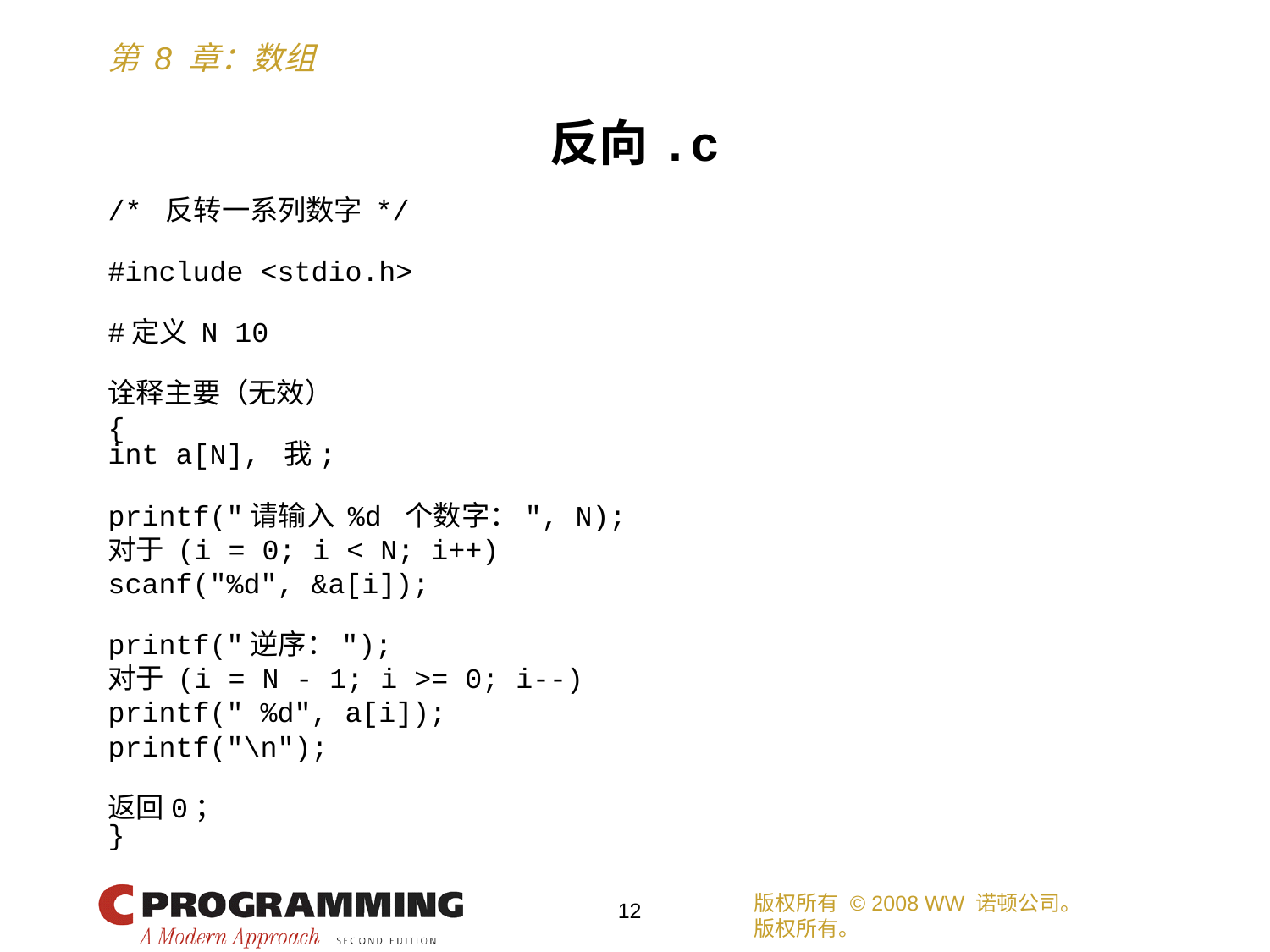

反向.c

/* 反转一系列数字 */

#include <stdio.h>

#定义 N 10

诠释主要（无效）
{
int a[N], 我;

printf("请输入 %d 个数字：", N);
对于 (i = 0; i < N; i++)
scanf("%d", &a[i]);

printf("逆序：");
对于 (i = N - 1; i >= 0; i--)
printf(" %d", a[i]);
printf("\n");

返回0；
}
版权所有 © 2008 WW 诺顿公司。
版权所有。
12